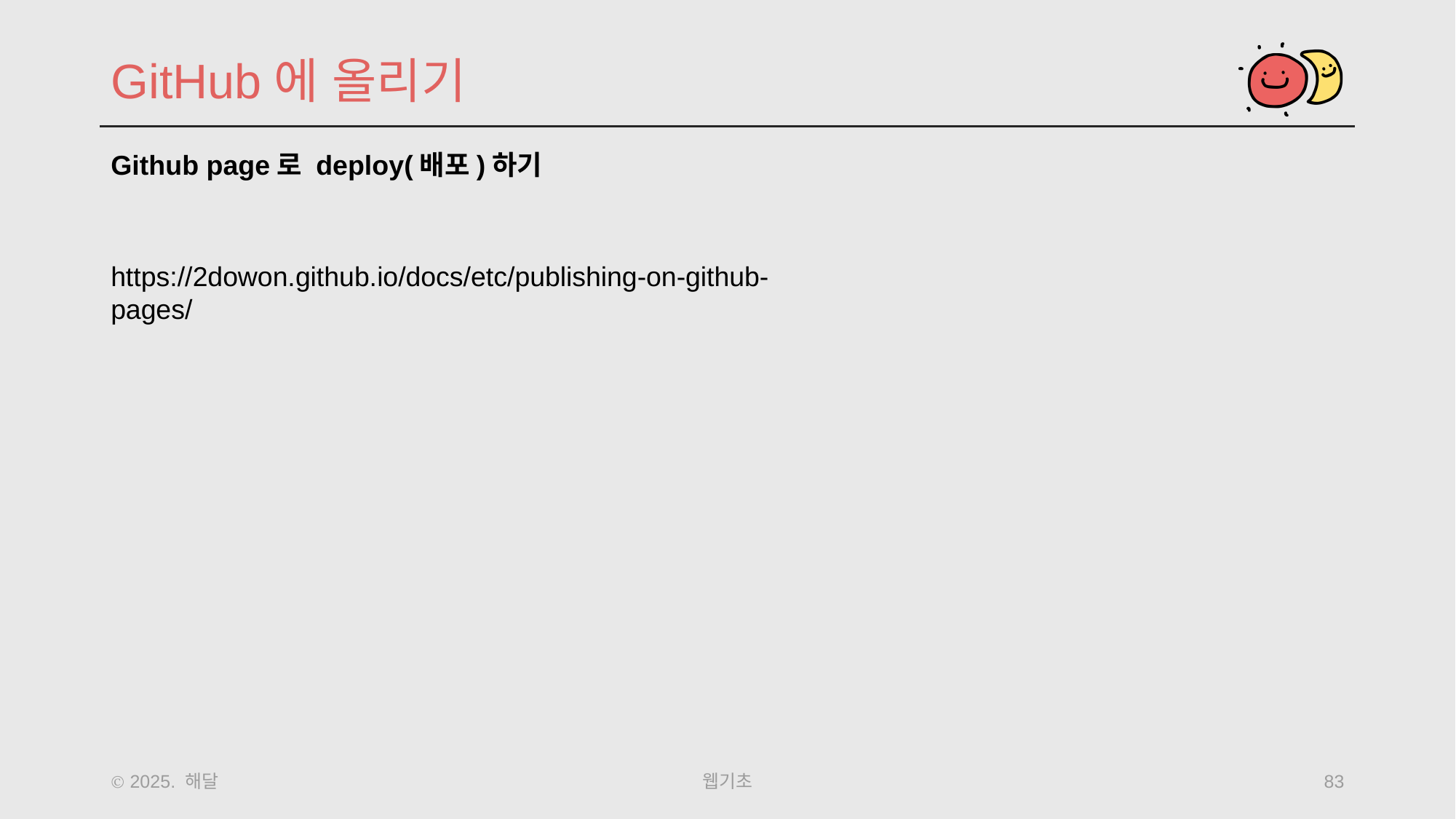

GitHub에 올리기
Github page로 deploy(배포)하기
https://2dowon.github.io/docs/etc/publishing-on-github-pages/
Ⓒ 2025. 해달
웹기초
83